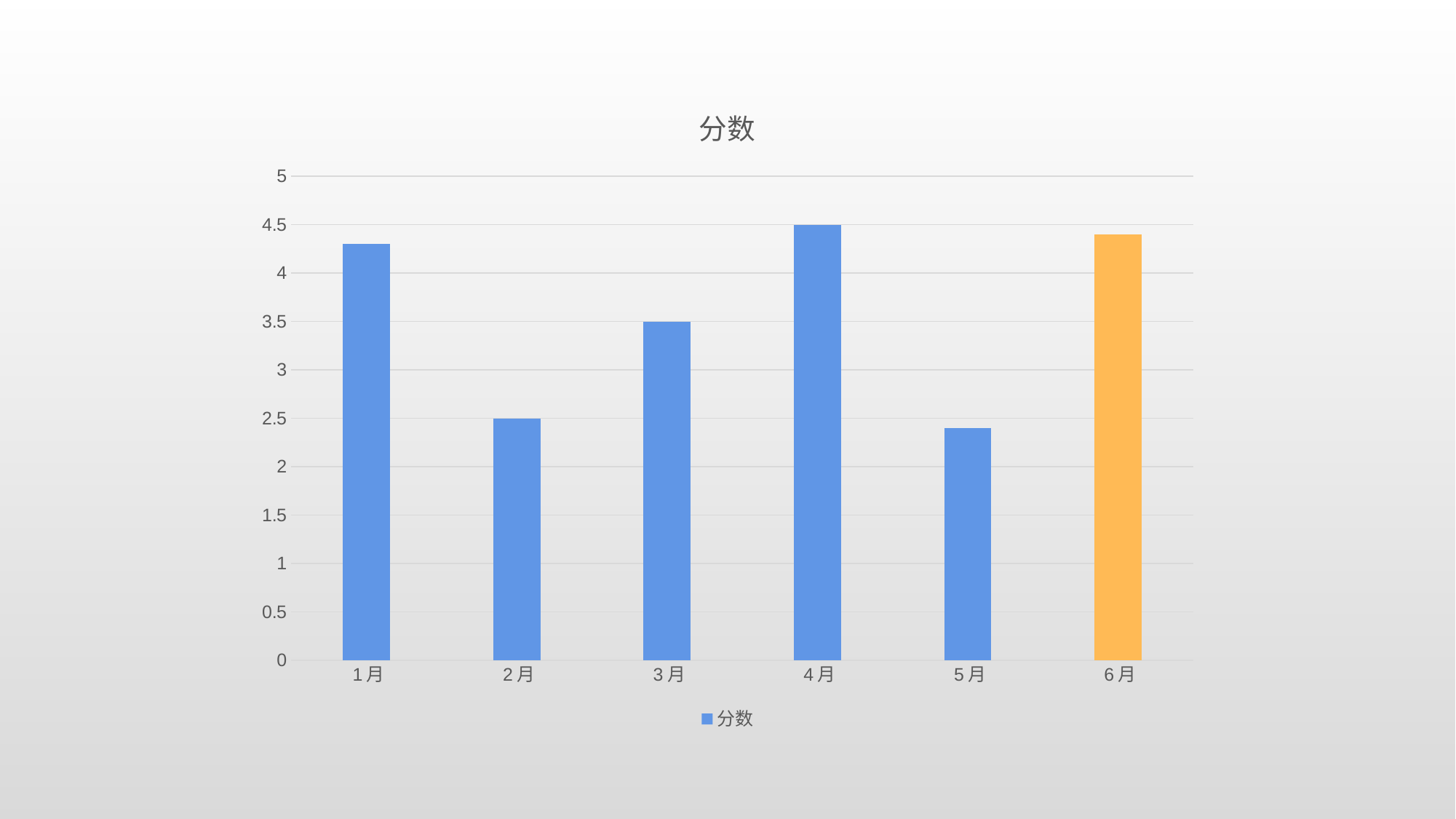

### Chart:

| Category | 分数 |
|---|---|
|  1月 | 4.3 |
|  2月 | 2.5 |
|  3月 | 3.5 |
|  4月 | 4.5 |
|  5月 | 2.4 |
|  6月 | 4.4 |